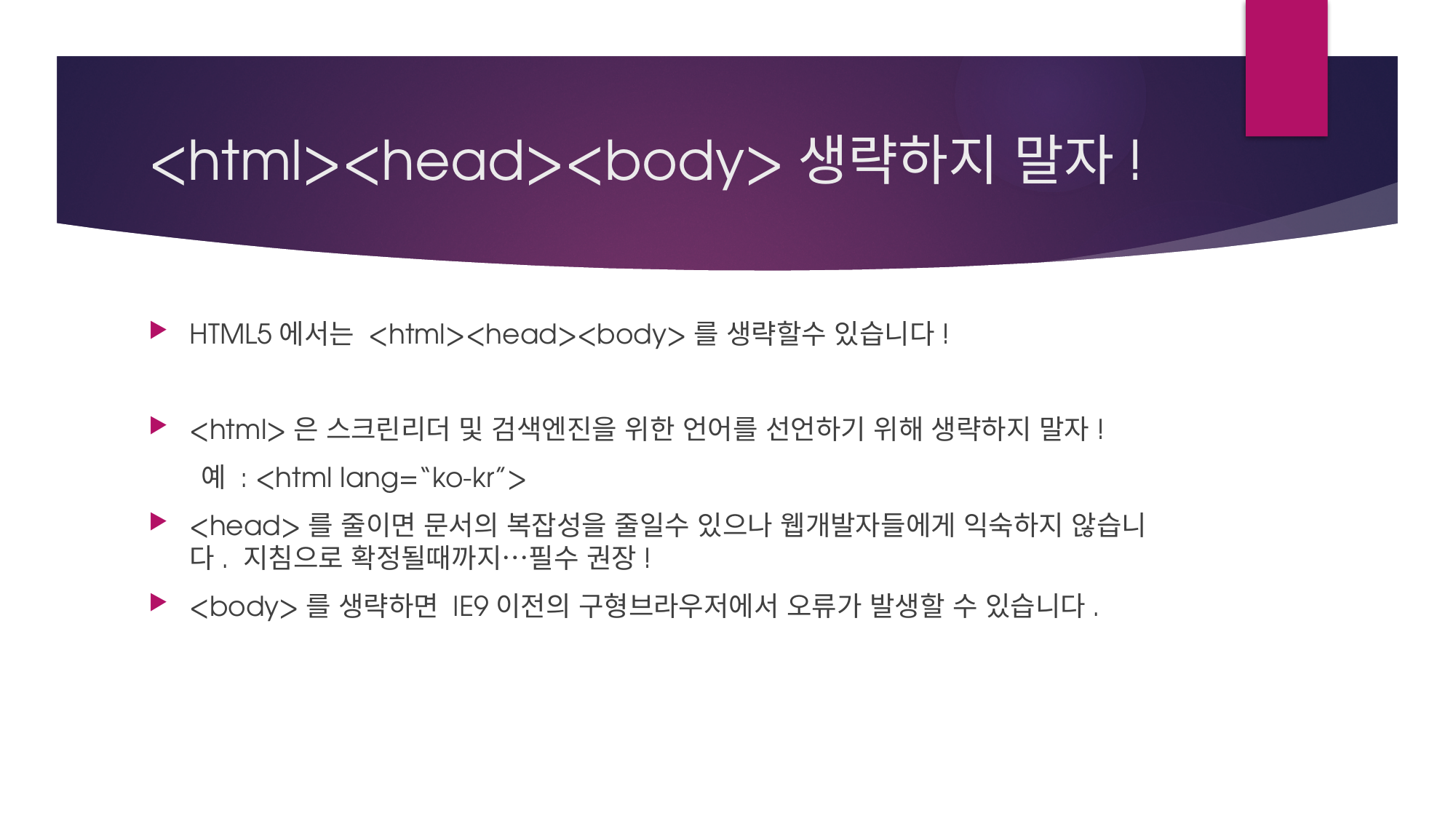

# <html><head><body>생략하지 말자!
HTML5에서는 <html><head><body>를 생략할수 있습니다!

<html>은 스크린리더 및 검색엔진을 위한 언어를 선언하기 위해 생략하지 말자!
      예 : <html lang=“ko-kr”>
<head>를 줄이면 문서의 복잡성을 줄일수 있으나 웹개발자들에게 익숙하지 않습니다. 지침으로 확정될때까지…필수 권장!
<body>를 생략하면 IE9이전의 구형브라우저에서 오류가 발생할 수 있습니다.